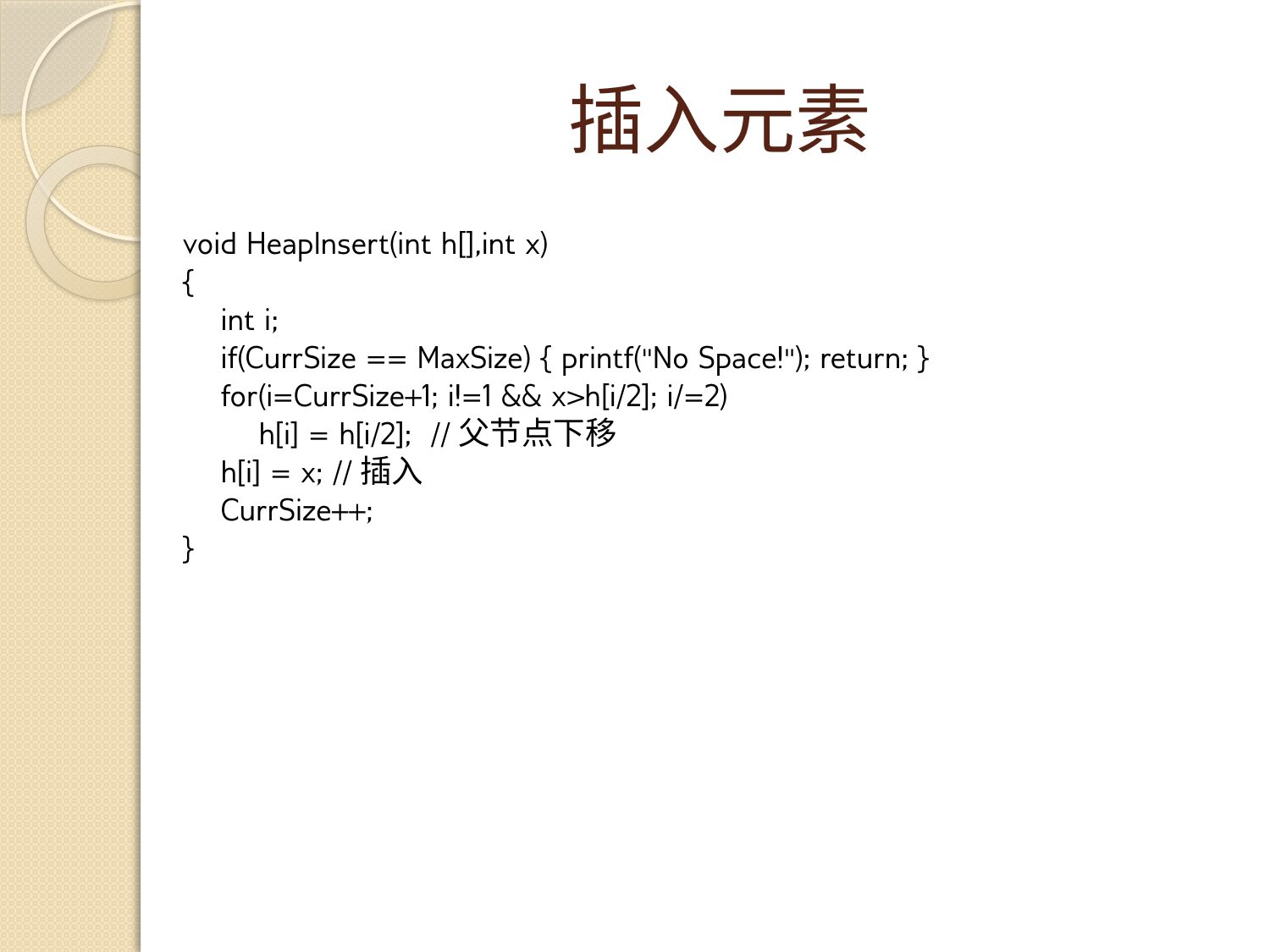

# 插入元素
void HeapInsert(int h[],int x)
{
    int i;
    if(CurrSize == MaxSize) { printf("No Space!"); return; }
    for(i=CurrSize+1; i!=1 && x>h[i/2]; i/=2)
        h[i] = h[i/2];  //父节点下移
    h[i] = x; //插入
    CurrSize++;
}